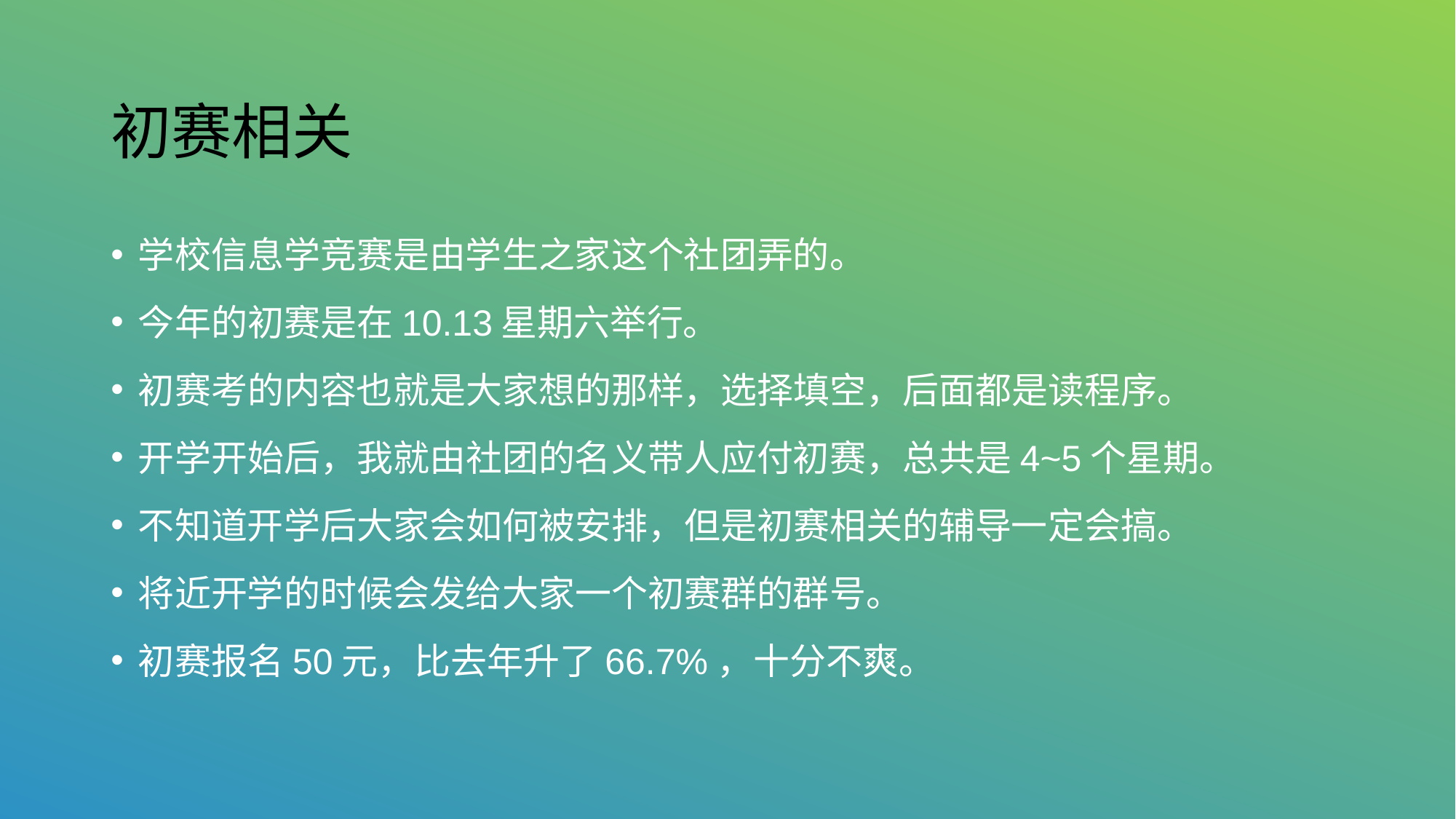

# 初赛相关
学校信息学竞赛是由学生之家这个社团弄的。
今年的初赛是在10.13星期六举行。
初赛考的内容也就是大家想的那样，选择填空，后面都是读程序。
开学开始后，我就由社团的名义带人应付初赛，总共是4~5个星期。
不知道开学后大家会如何被安排，但是初赛相关的辅导一定会搞。
将近开学的时候会发给大家一个初赛群的群号。
初赛报名50元，比去年升了66.7%，十分不爽。